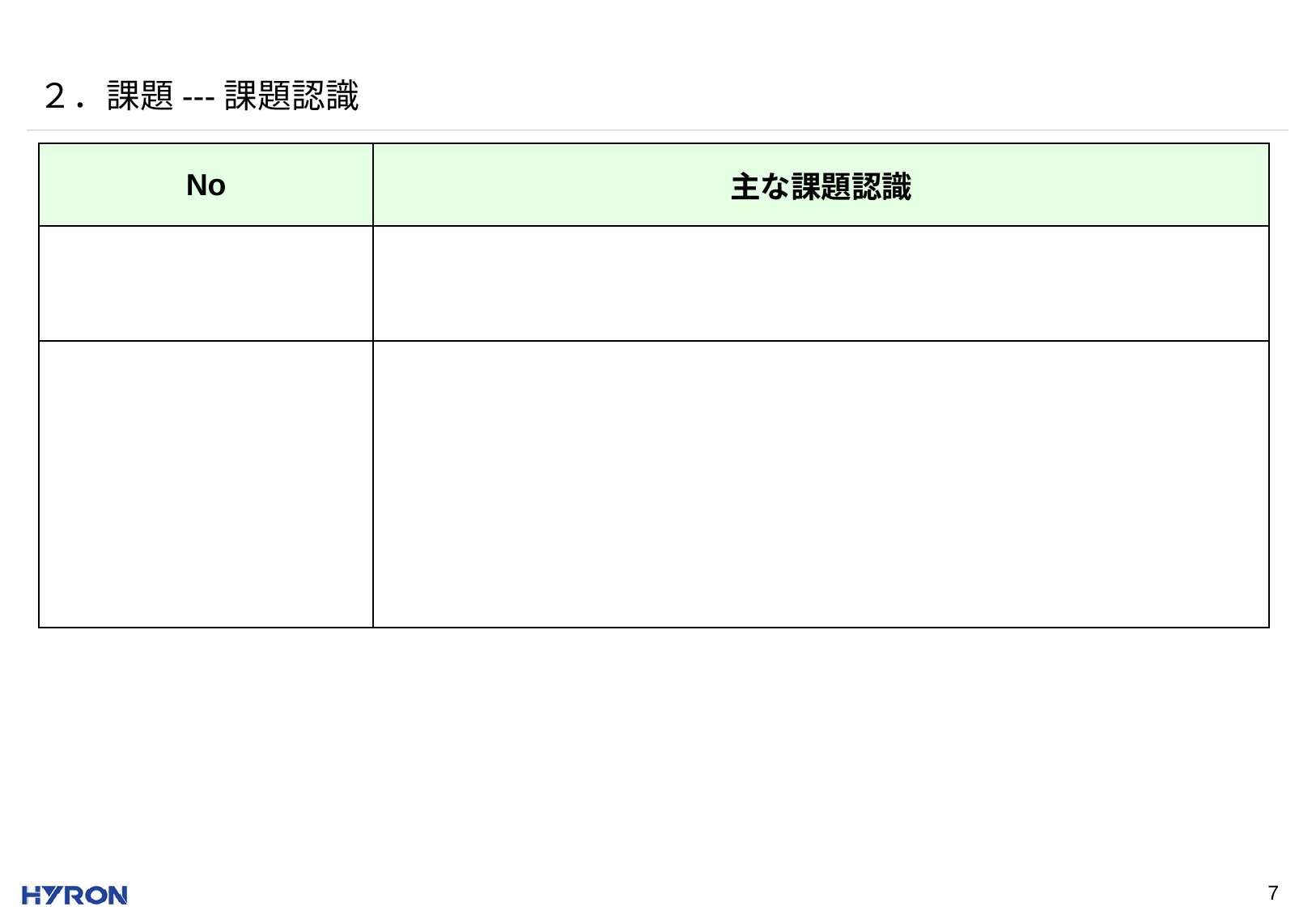

２．課題---課題認識
| No | 主な課題認識 |
| --- | --- |
|  |  |
|  |  |